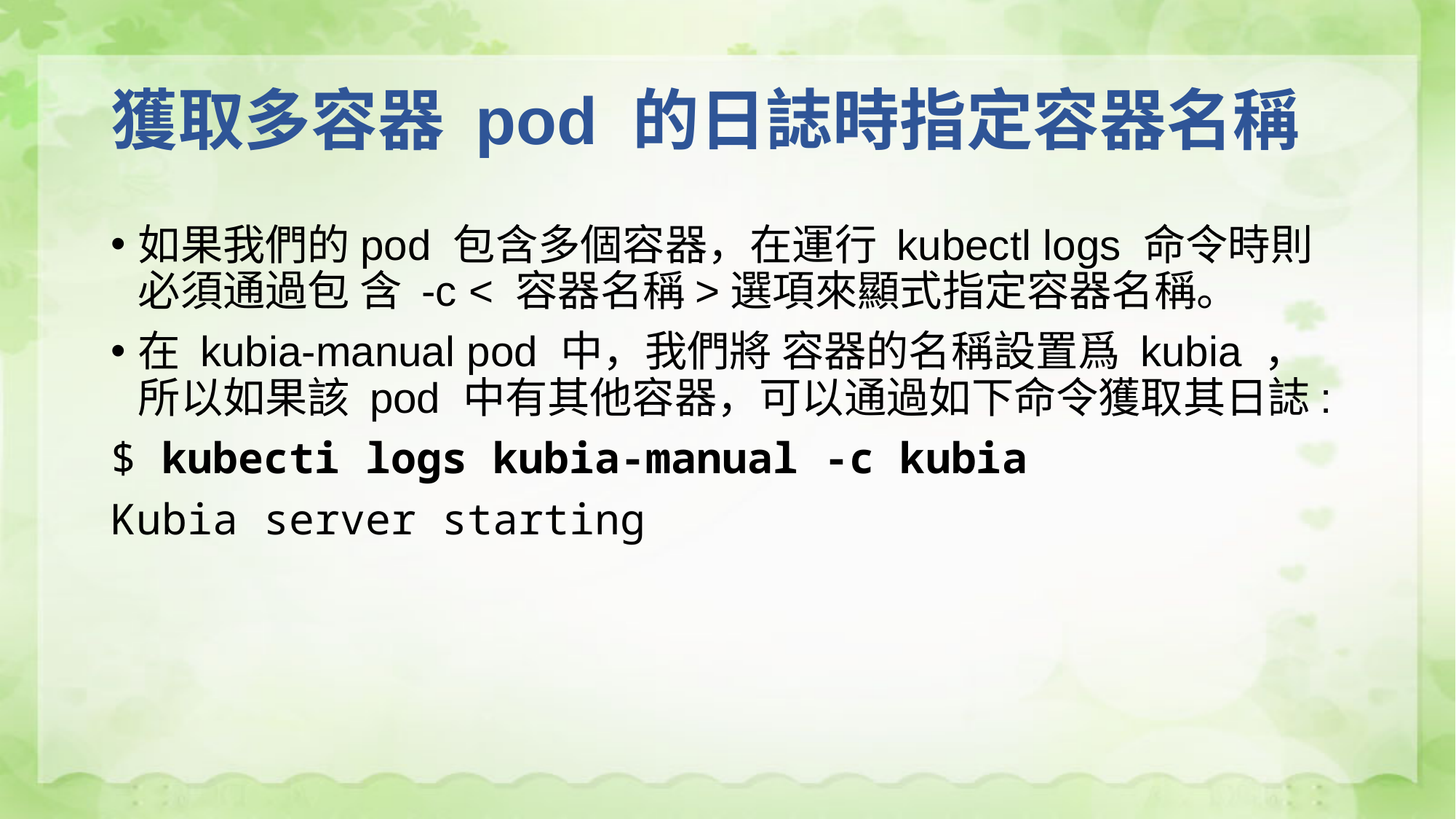

# 獲取多容器 pod 的日誌時指定容器名稱
如果我們的pod 包含多個容器，在運行 kubectl logs 命令時則必須通過包 含 -c < 容器名稱>選項來顯式指定容器名稱。
在 kubia-manual pod 中，我們將 容器的名稱設置爲 kubia ，所以如果該 pod 中有其他容器，可以通過如下命令獲取其日誌:
$ kubecti logs kubia-manual -c kubia
Kubia server starting